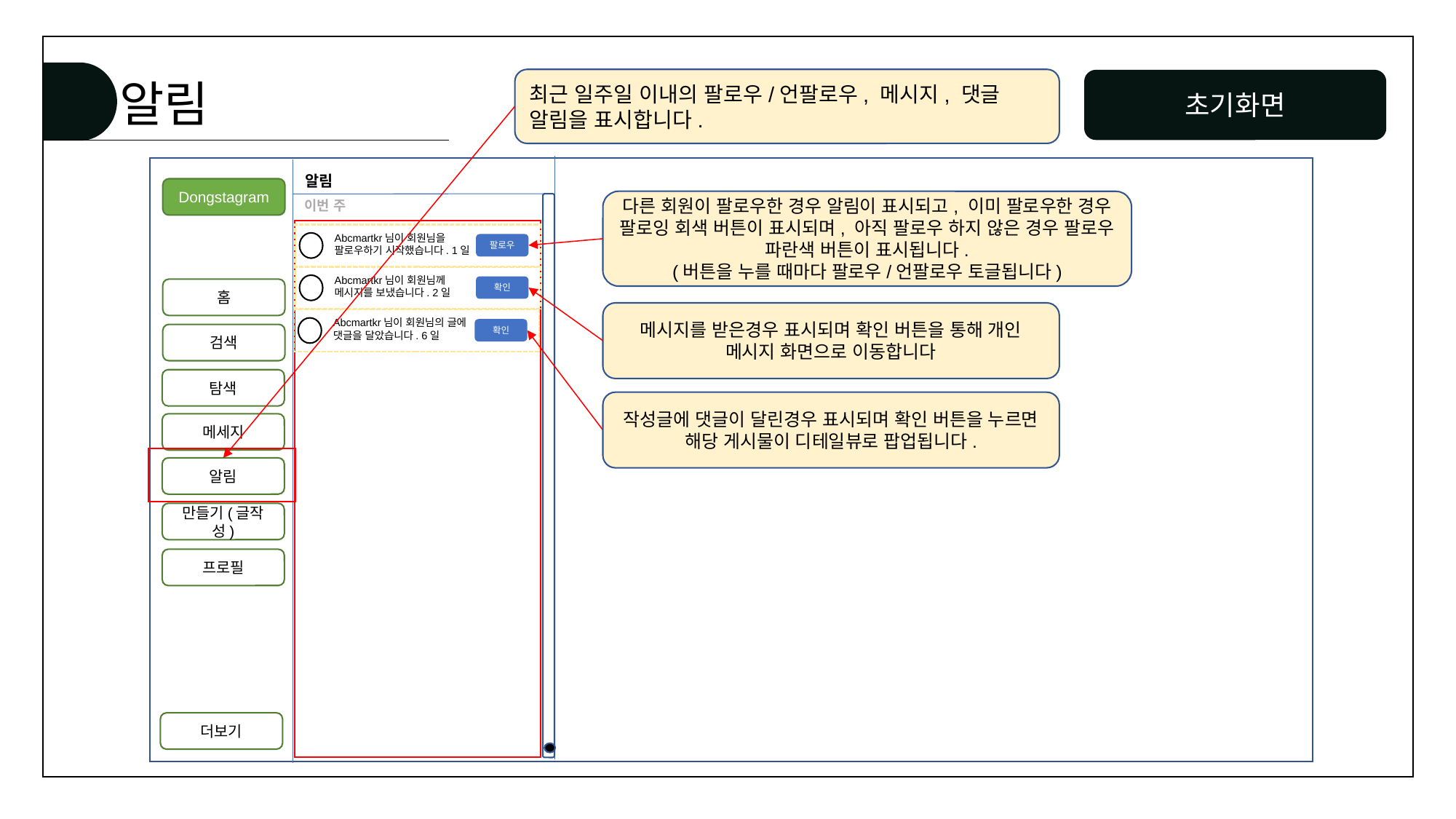

알림
최근 일주일 이내의 팔로우/언팔로우, 메시지, 댓글 알림을 표시합니다.
초기화면

알림
Dongstagram
다른 회원이 팔로우한 경우 알림이 표시되고, 이미 팔로우한 경우 팔로잉 회색 버튼이 표시되며, 아직 팔로우 하지 않은 경우 팔로우 파란색 버튼이 표시됩니다.
(버튼을 누를 때마다 팔로우/언팔로우 토글됩니다)

이번 주

Abcmartkr님이 회원님을 팔로우하기 시작했습니다. 1일

팔로우

Abcmartkr님이 회원님께 메시지를 보냈습니다. 2일

확인
홈
메시지를 받은경우 표시되며 확인 버튼을 통해 개인 메시지 화면으로 이동합니다

Abcmartkr님이 회원님의 글에 댓글을 달았습니다. 6일

확인
검색
탐색
작성글에 댓글이 달린경우 표시되며 확인 버튼을 누르면 해당 게시물이 디테일뷰로 팝업됩니다.
메세지

알림
만들기(글작성)
프로필
더보기